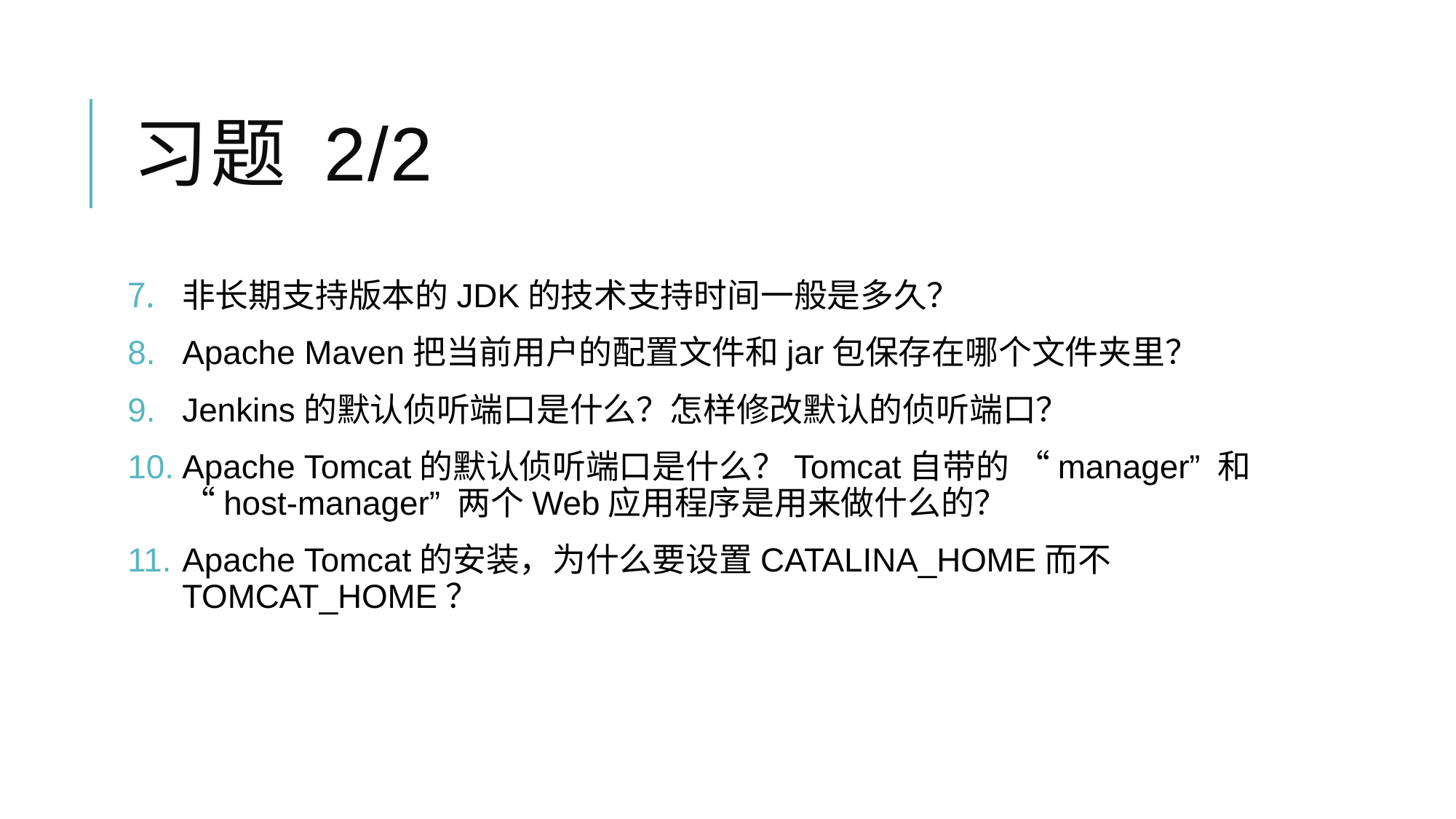

# 习题 2/2
非长期支持版本的JDK的技术支持时间一般是多久？
Apache Maven把当前用户的配置文件和jar包保存在哪个文件夹里？
Jenkins的默认侦听端口是什么？怎样修改默认的侦听端口？
Apache Tomcat的默认侦听端口是什么？Tomcat自带的 “manager” 和 “host-manager” 两个Web应用程序是用来做什么的？
Apache Tomcat的安装，为什么要设置CATALINA_HOME而不TOMCAT_HOME？